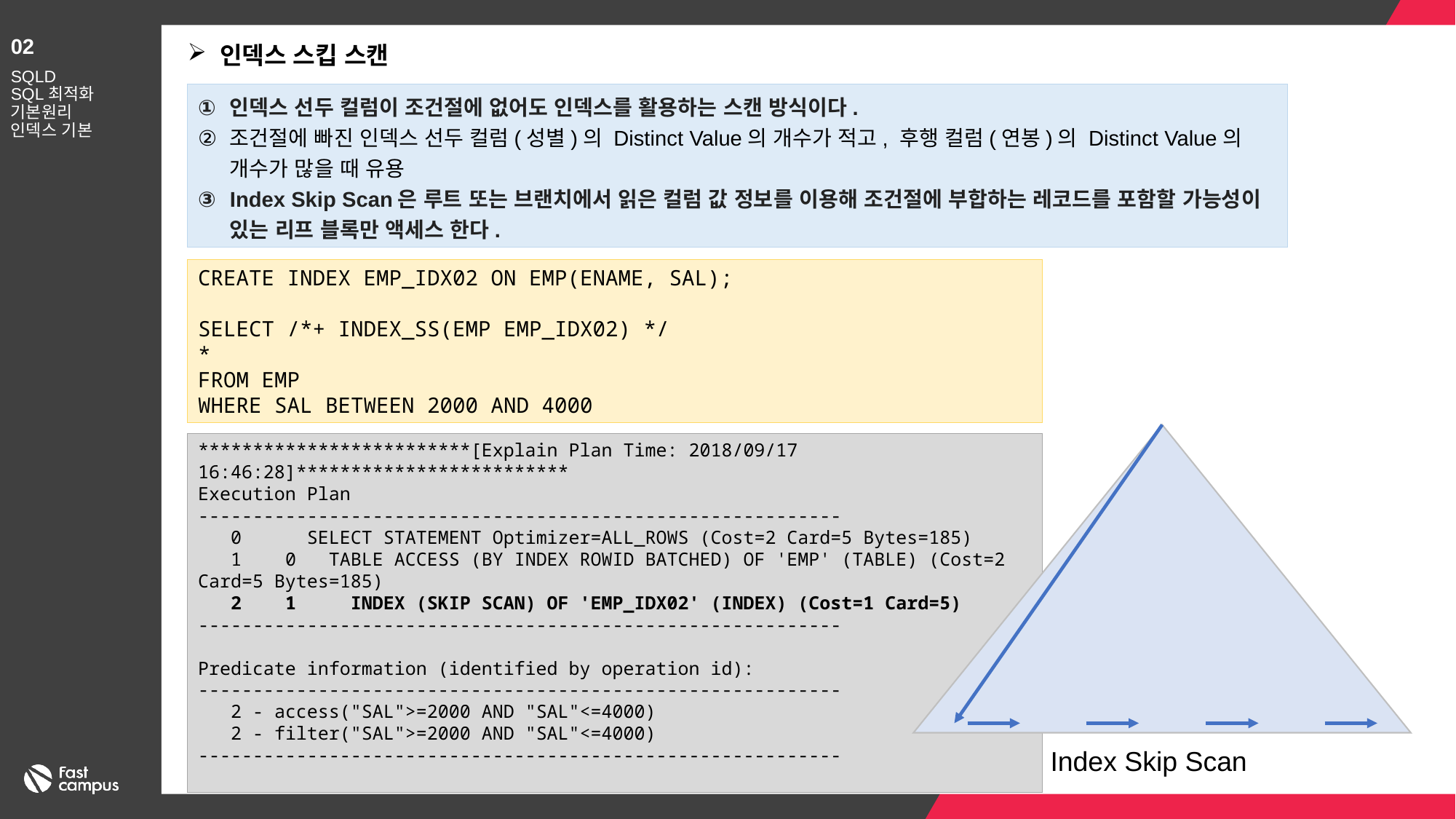

02
인덱스 스킵 스캔
SQLD
SQL최적화 기본원리
인덱스 기본
인덱스 선두 컬럼이 조건절에 없어도 인덱스를 활용하는 스캔 방식이다.
조건절에 빠진 인덱스 선두 컬럼(성별)의 Distinct Value의 개수가 적고, 후행 컬럼(연봉)의 Distinct Value의 개수가 많을 때 유용
Index Skip Scan은 루트 또는 브랜치에서 읽은 컬럼 값 정보를 이용해 조건절에 부합하는 레코드를 포함할 가능성이 있는 리프 블록만 액세스 한다.
CREATE INDEX EMP_IDX02 ON EMP(ENAME, SAL);

SELECT /*+ INDEX_SS(EMP EMP_IDX02) */
*
FROM EMP
WHERE SAL BETWEEN 2000 AND 4000

Index Skip Scan
*************************[Explain Plan Time: 2018/09/17 16:46:28]*************************
Execution Plan
-----------------------------------------------------------
   0      SELECT STATEMENT Optimizer=ALL_ROWS (Cost=2 Card=5 Bytes=185)
   1    0   TABLE ACCESS (BY INDEX ROWID BATCHED) OF 'EMP' (TABLE) (Cost=2 Card=5 Bytes=185)
   2    1     INDEX (SKIP SCAN) OF 'EMP_IDX02' (INDEX) (Cost=1 Card=5)
-----------------------------------------------------------

Predicate information (identified by operation id):
-----------------------------------------------------------
   2 - access("SAL">=2000 AND "SAL"<=4000)
   2 - filter("SAL">=2000 AND "SAL"<=4000)
-----------------------------------------------------------